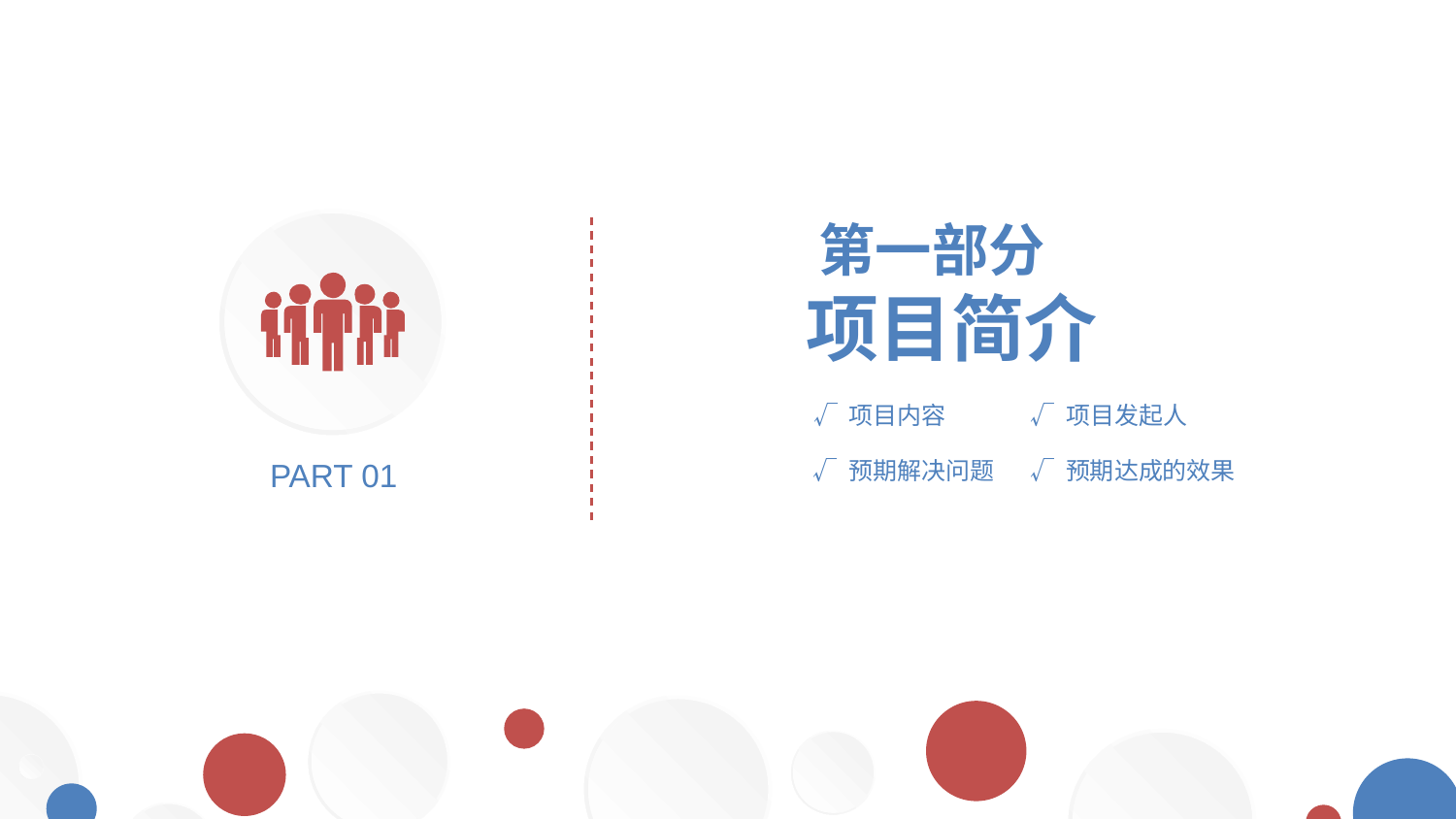

第一部分
项目简介

√ 项目发起人
√ 项目内容
√ 预期解决问题
√ 预期达成的效果
PART 01